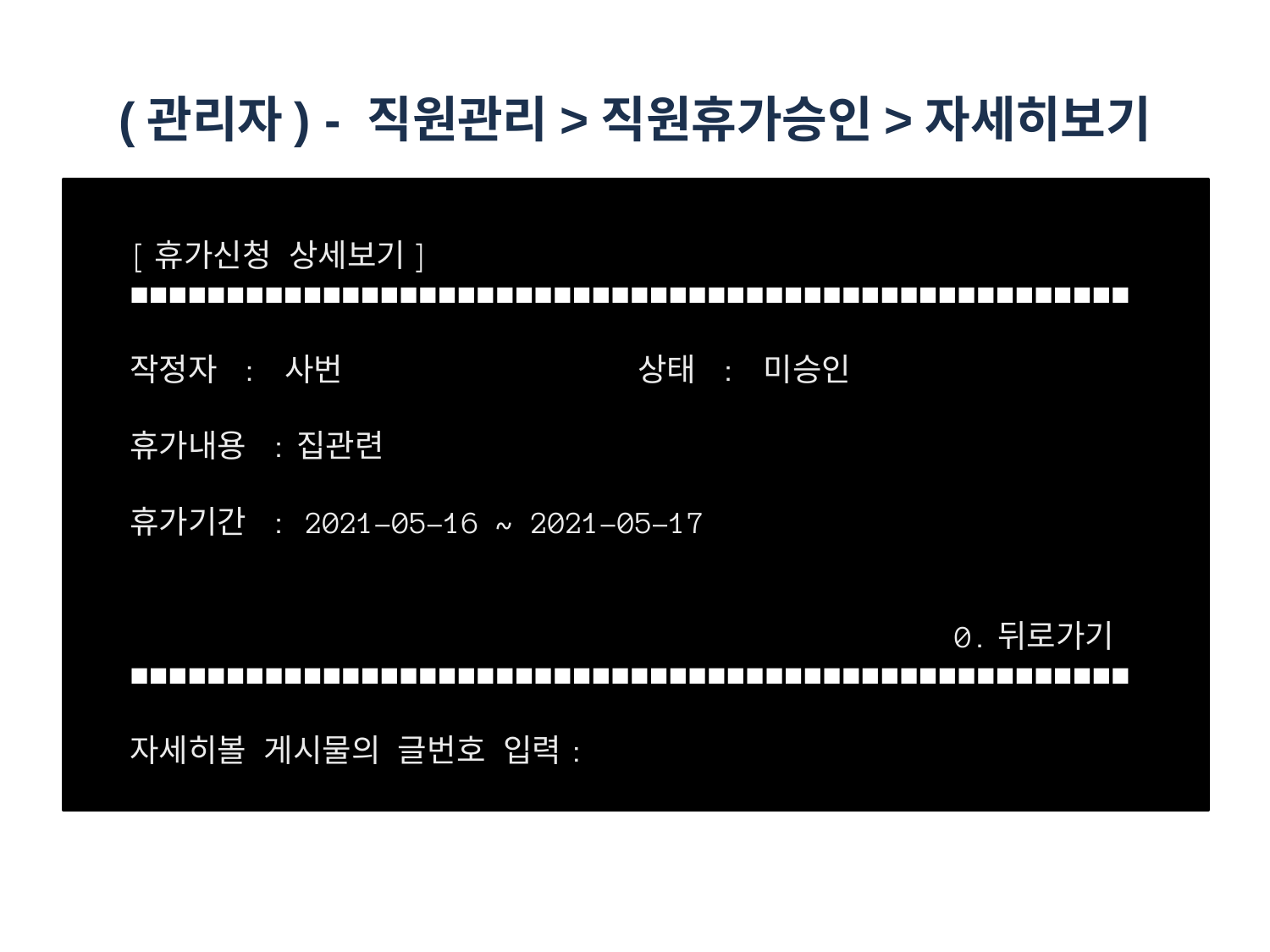

# (관리자) - 직원관리>직원휴가승인>자세히보기

[휴가신청 상세보기]
■■■■■■■■■■■■■■■■■■■■■■■■■■■■■■■■■■■■■■■■■■■■■■■■■■■■

작정자 : 사번 			상태 : 미승인

휴가내용 :집관련

휴가기간 : 2021-05-16 ~ 2021-05-17

0.뒤로가기
■■■■■■■■■■■■■■■■■■■■■■■■■■■■■■■■■■■■■■■■■■■■■■■■■■■■

자세히볼 게시물의 글번호 입력: